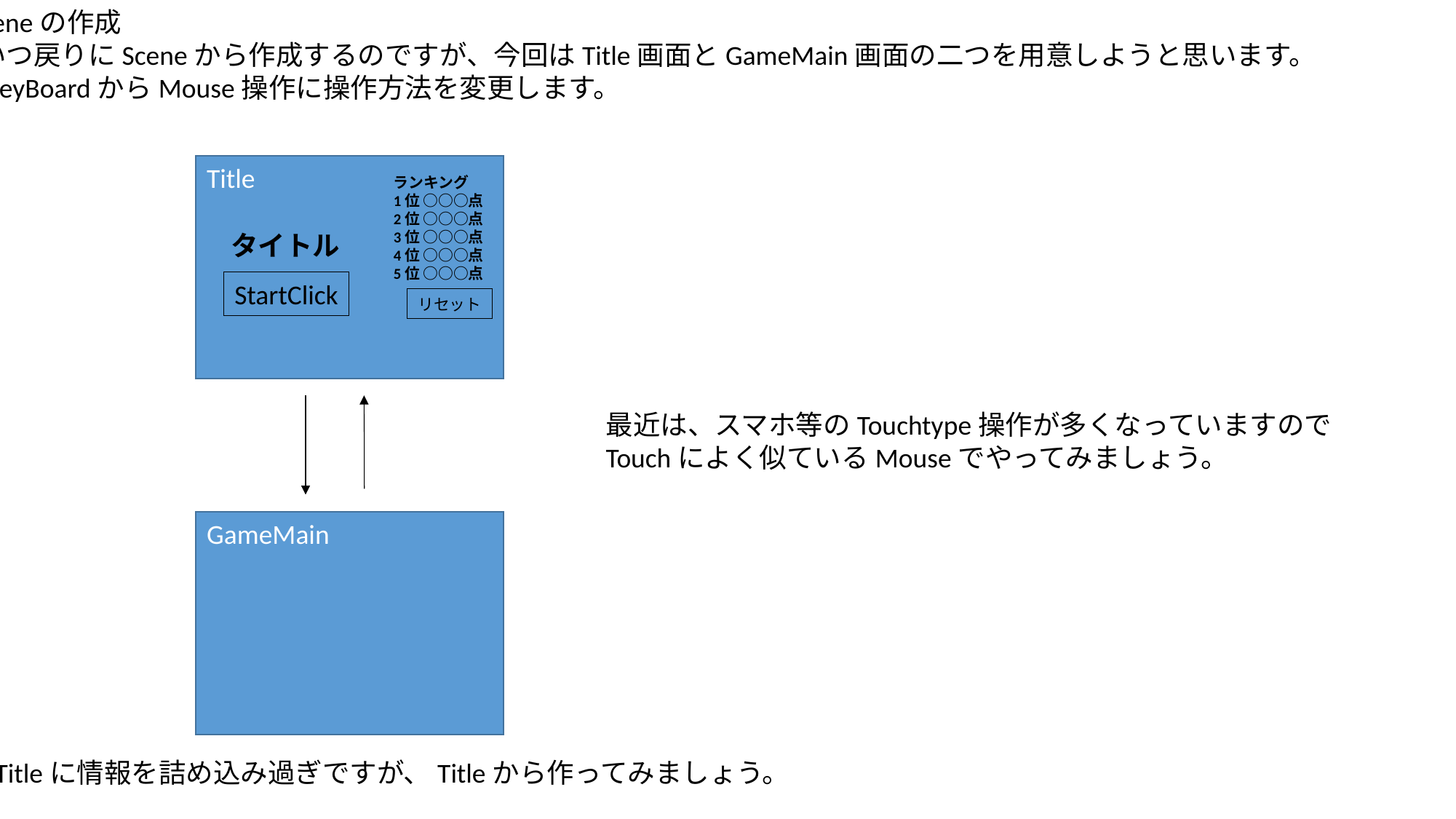

・Sceneの作成
　いつ戻りにSceneから作成するのですが、今回はTitle画面とGameMain画面の二つを用意しようと思います。
　KeyBoardからMouse操作に操作方法を変更します。
Title
ランキング
1位 ○○○点
2位 ○○○点
3位 ○○○点
4位 ○○○点
5位 ○○○点
タイトル
StartClick
リセット
最近は、スマホ等のTouchtype操作が多くなっていますので
Touchによく似ているMouseでやってみましょう。
GameMain
Titleに情報を詰め込み過ぎですが、Titleから作ってみましょう。